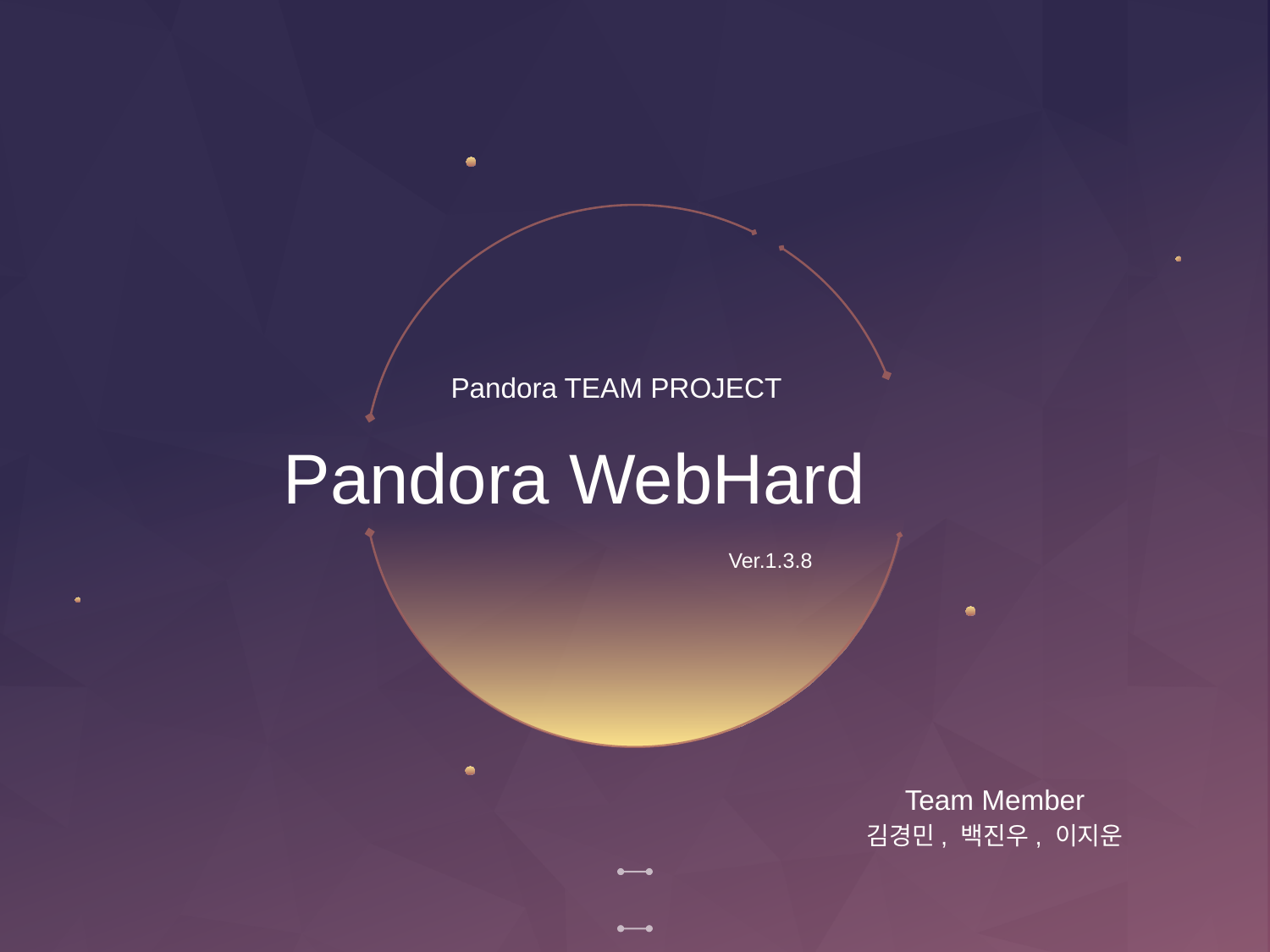

Pandora TEAM PROJECT
# Pandora WebHard
Ver.1.3.8
Team Member
김경민, 백진우, 이지운